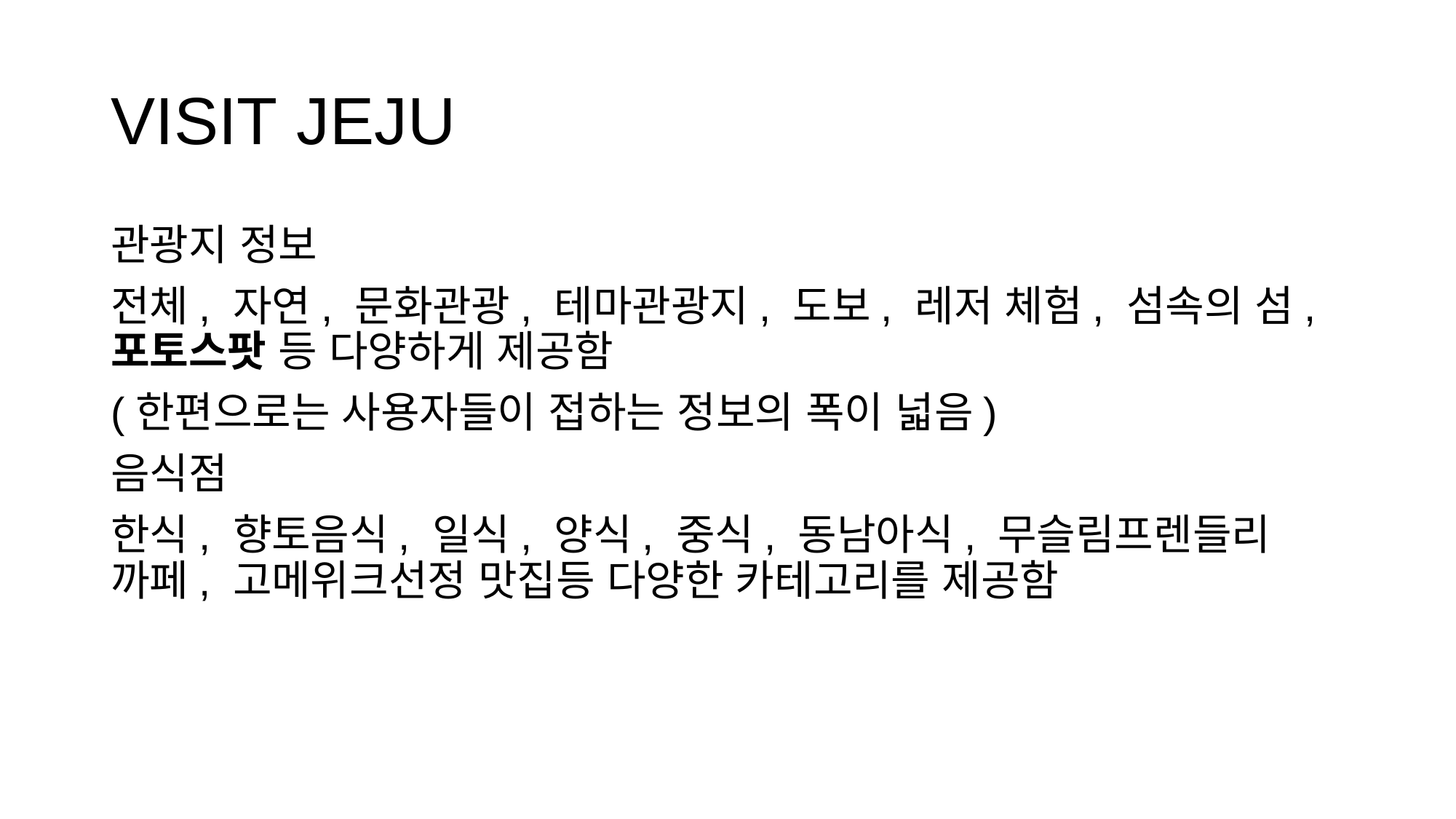

# VISIT JEJU
관광지 정보
전체, 자연, 문화관광, 테마관광지, 도보, 레저 체험, 섬속의 섬, 포토스팟 등 다양하게 제공함
(한편으로는 사용자들이 접하는 정보의 폭이 넓음)
음식점
한식, 향토음식, 일식, 양식, 중식, 동남아식, 무슬림프렌들리 까페, 고메위크선정 맛집등 다양한 카테고리를 제공함